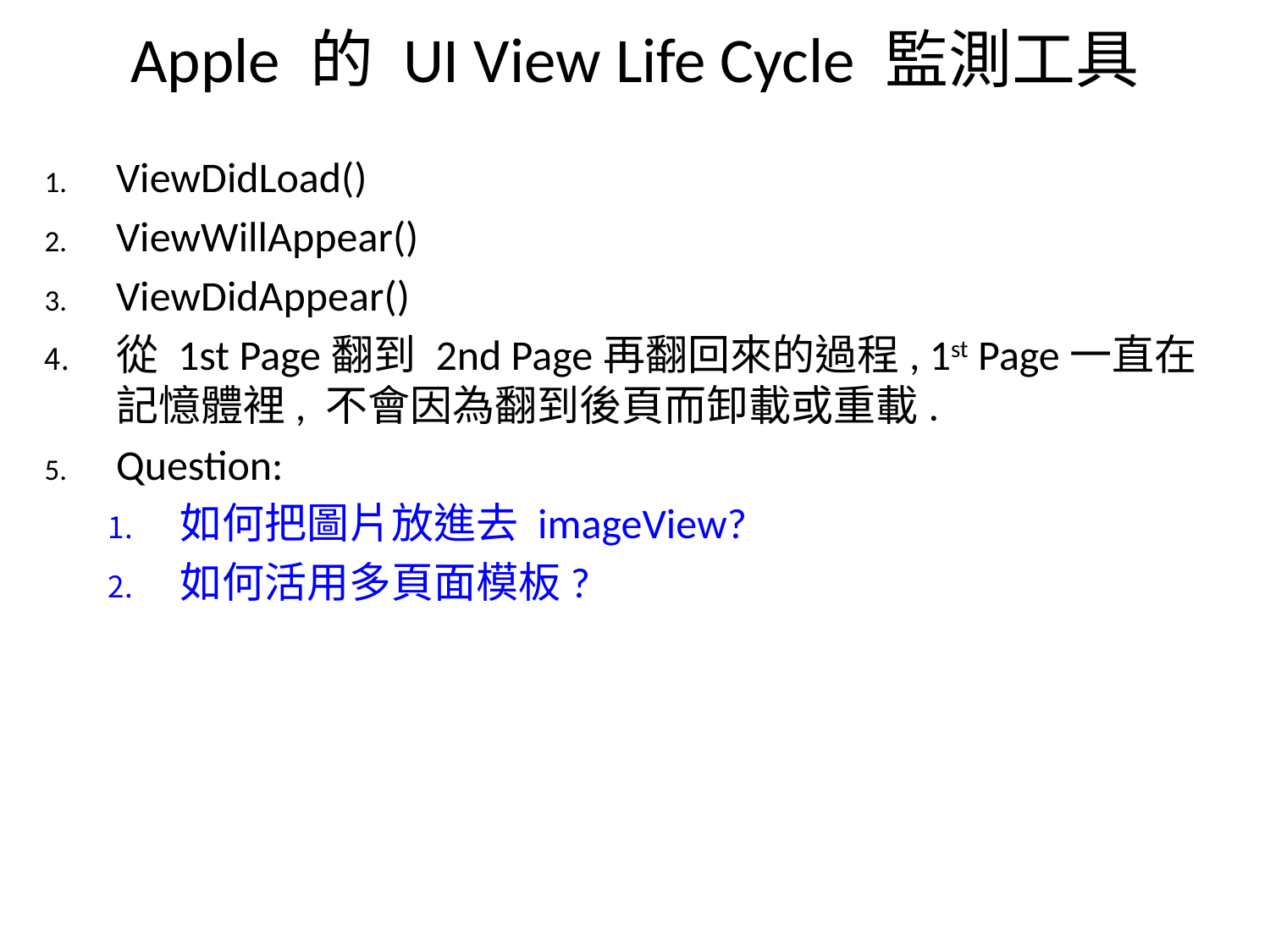

# Apple 的 UI View Life Cycle 監測工具
ViewDidLoad()
ViewWillAppear()
ViewDidAppear()
從 1st Page翻到 2nd Page再翻回來的過程, 1st Page一直在記憶體裡, 不會因為翻到後頁而卸載或重載.
Question:
如何把圖片放進去 imageView?
如何活用多頁面模板?